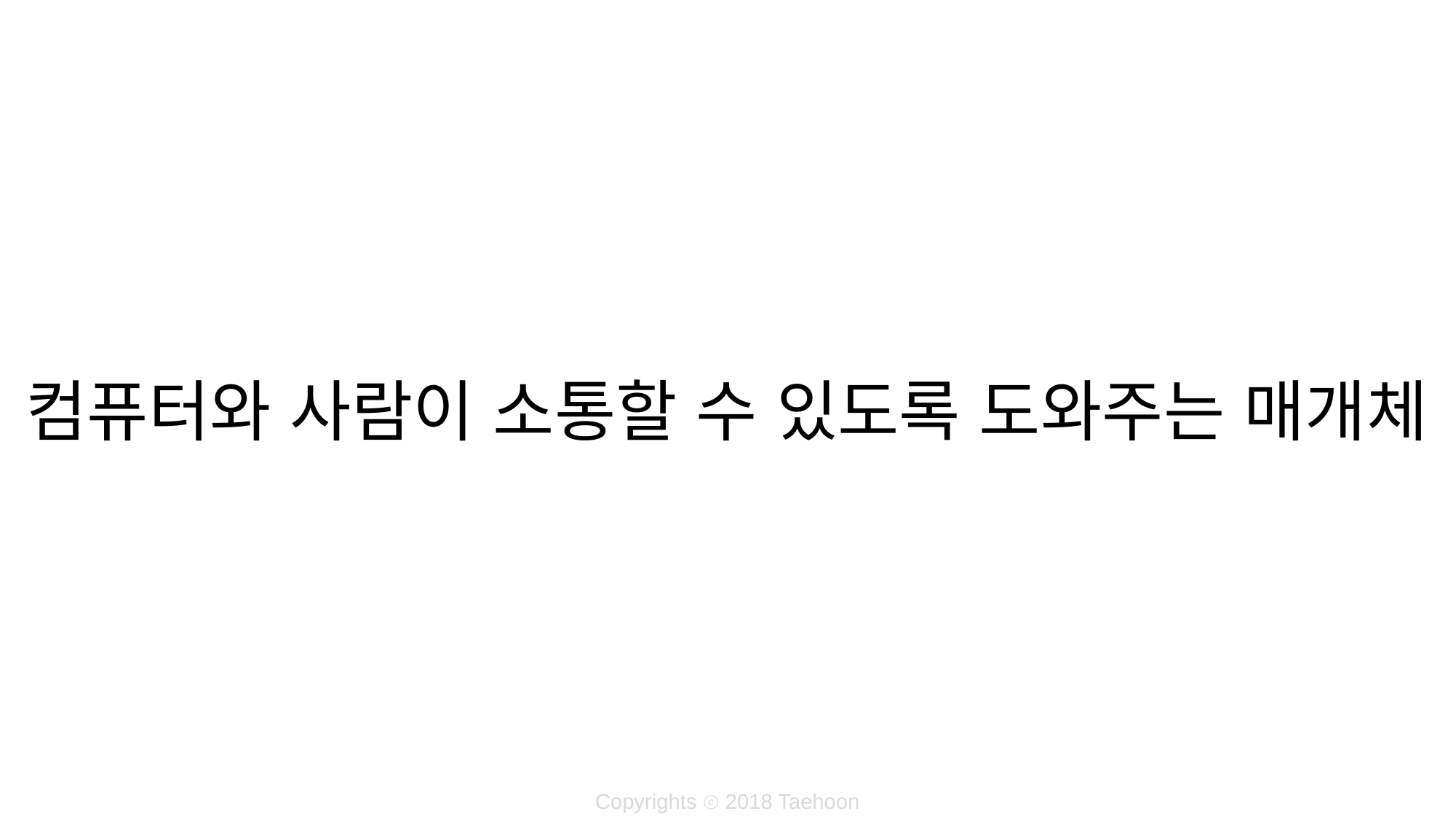

컴퓨터와 사람이 소통할 수 있도록 도와주는 매개체
Copyrights ⓒ 2018 Taehoon